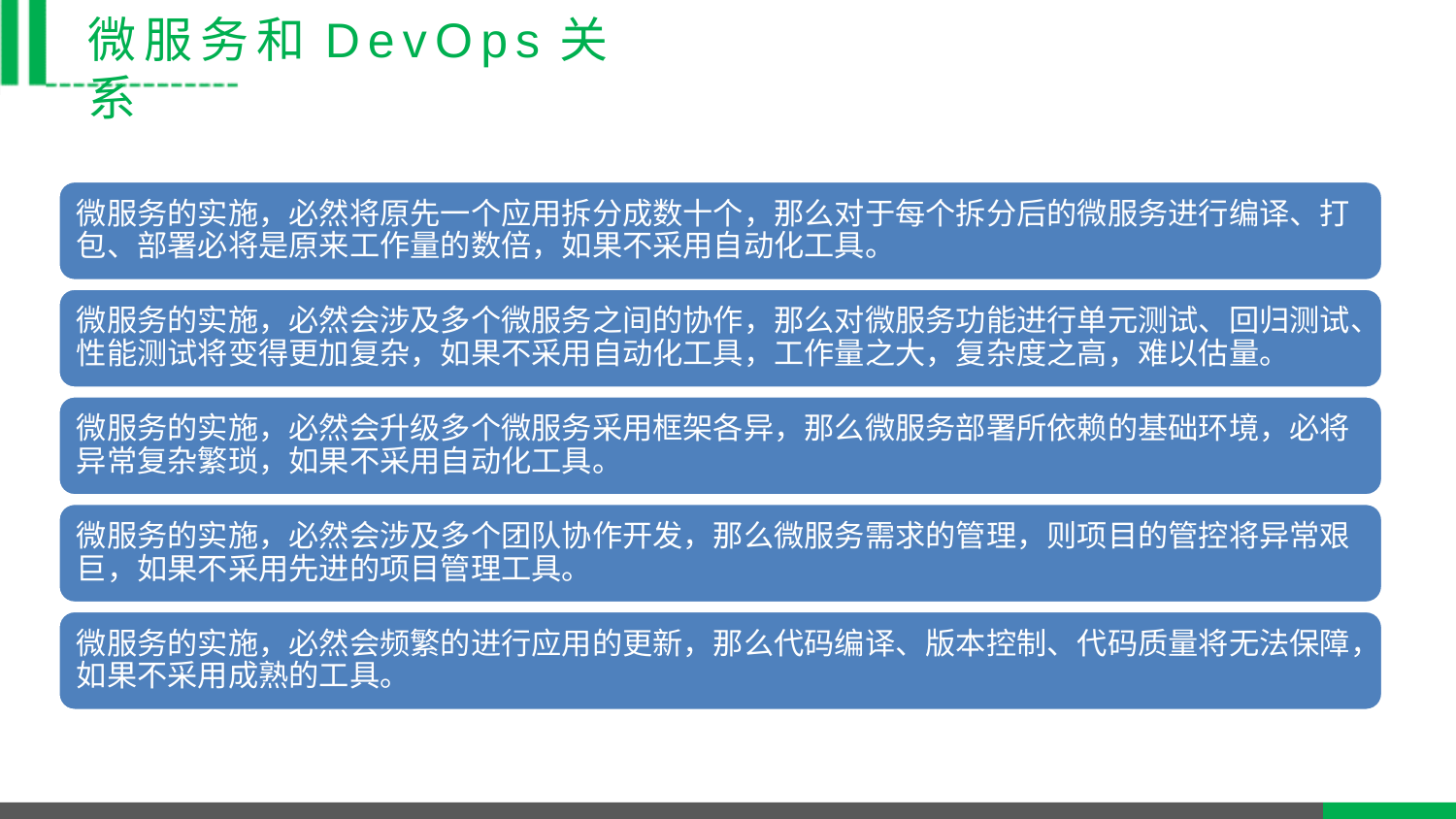

# 微服务和DevOps关系
微服务的实施，必然将原先一个应用拆分成数十个，那么对于每个拆分后的微服务进行编译、打包、部署必将是原来工作量的数倍，如果不采用自动化工具。
微服务的实施，必然会涉及多个微服务之间的协作，那么对微服务功能进行单元测试、回归测试、性能测试将变得更加复杂，如果不采用自动化工具，工作量之大，复杂度之高，难以估量。
微服务的实施，必然会升级多个微服务采用框架各异，那么微服务部署所依赖的基础环境，必将异常复杂繁琐，如果不采用自动化工具。
微服务的实施，必然会涉及多个团队协作开发，那么微服务需求的管理，则项目的管控将异常艰巨，如果不采用先进的项目管理工具。
微服务的实施，必然会频繁的进行应用的更新，那么代码编译、版本控制、代码质量将无法保障，如果不采用成熟的工具。